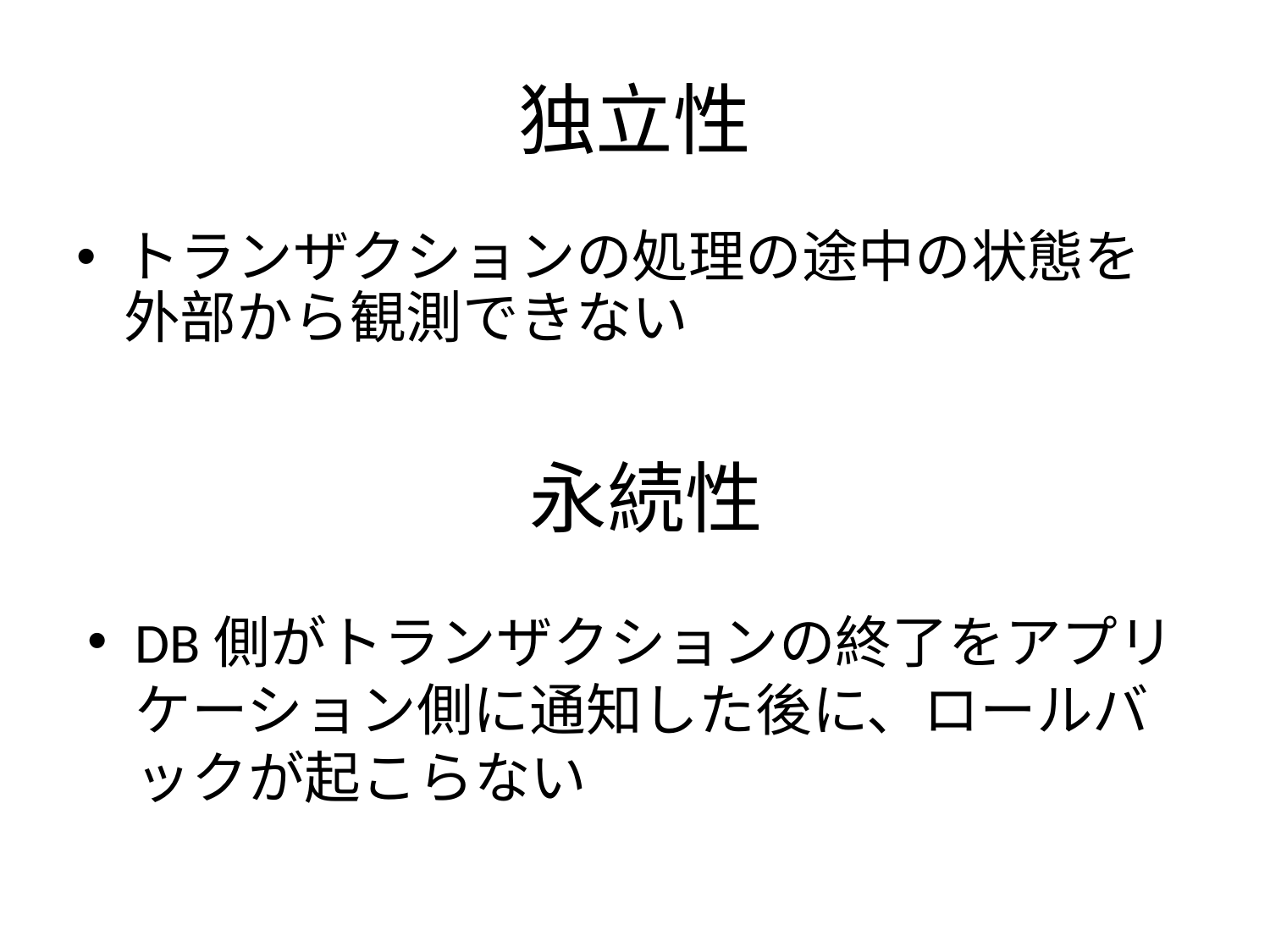

# 独立性
トランザクションの処理の途中の状態を外部から観測できない
永続性
DB側がトランザクションの終了をアプリケーション側に通知した後に、ロールバックが起こらない